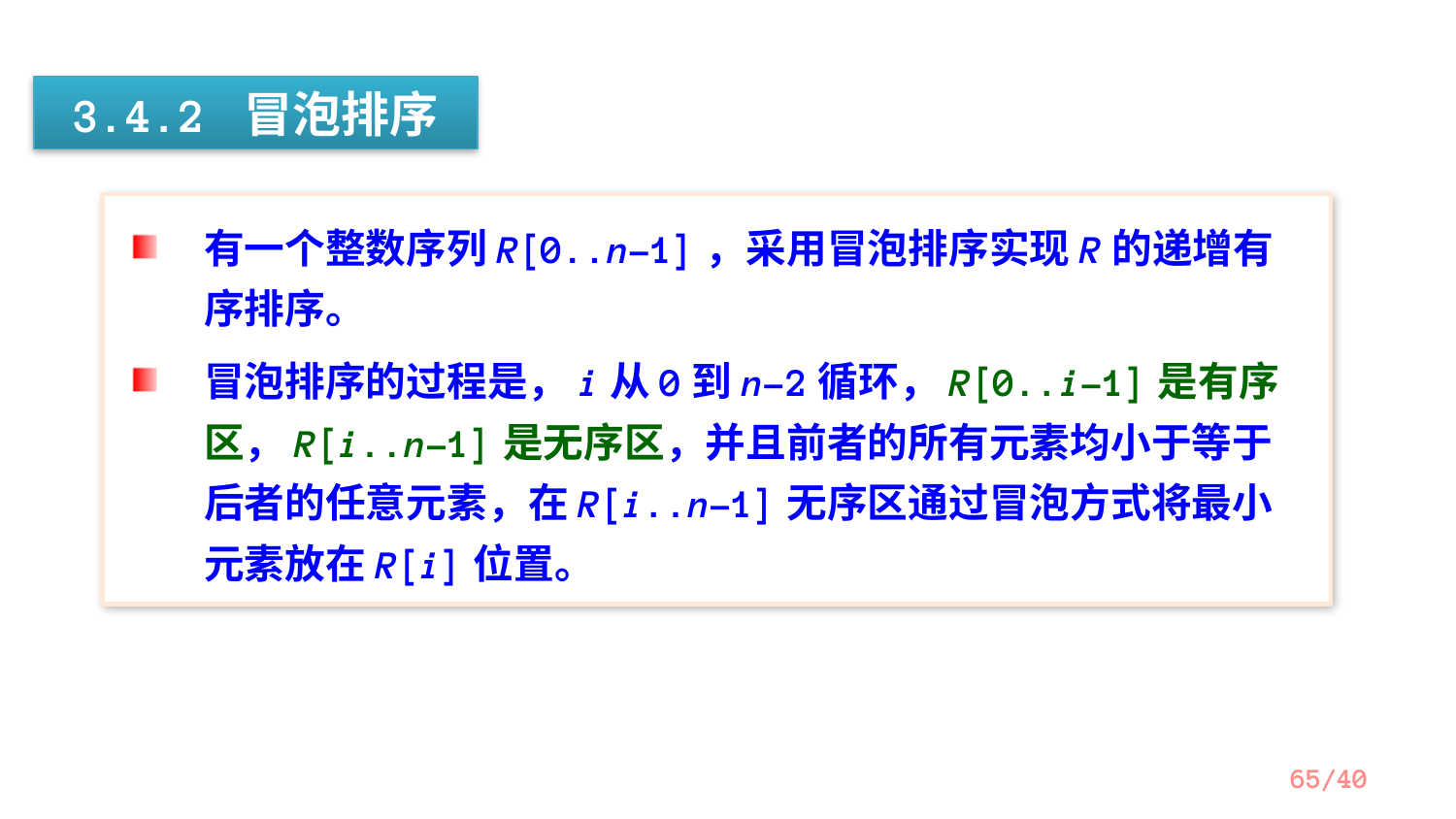

3.4.2 冒泡排序
有一个整数序列R[0..n-1]，采用冒泡排序实现R的递增有序排序。
冒泡排序的过程是，i从0到n-2循环，R[0..i-1]是有序区，R[i..n-1]是无序区，并且前者的所有元素均小于等于后者的任意元素，在R[i..n-1]无序区通过冒泡方式将最小元素放在R[i]位置。
65/40